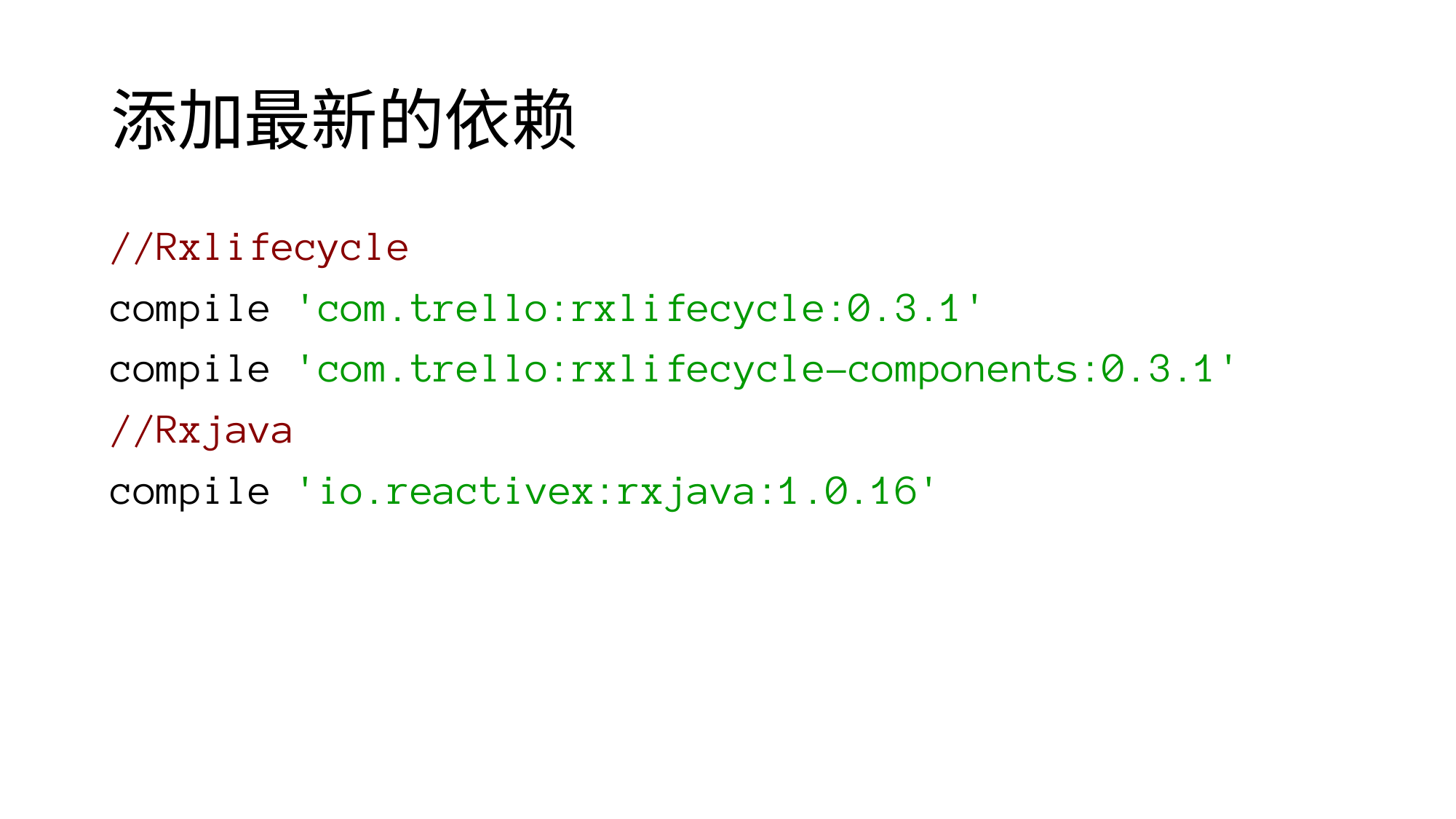

# 添加最新的依赖
//Rxlifecycle
compile 'com.trello:rxlifecycle:0.3.1'
compile 'com.trello:rxlifecycle-components:0.3.1'
//Rxjava
compile 'io.reactivex:rxjava:1.0.16'